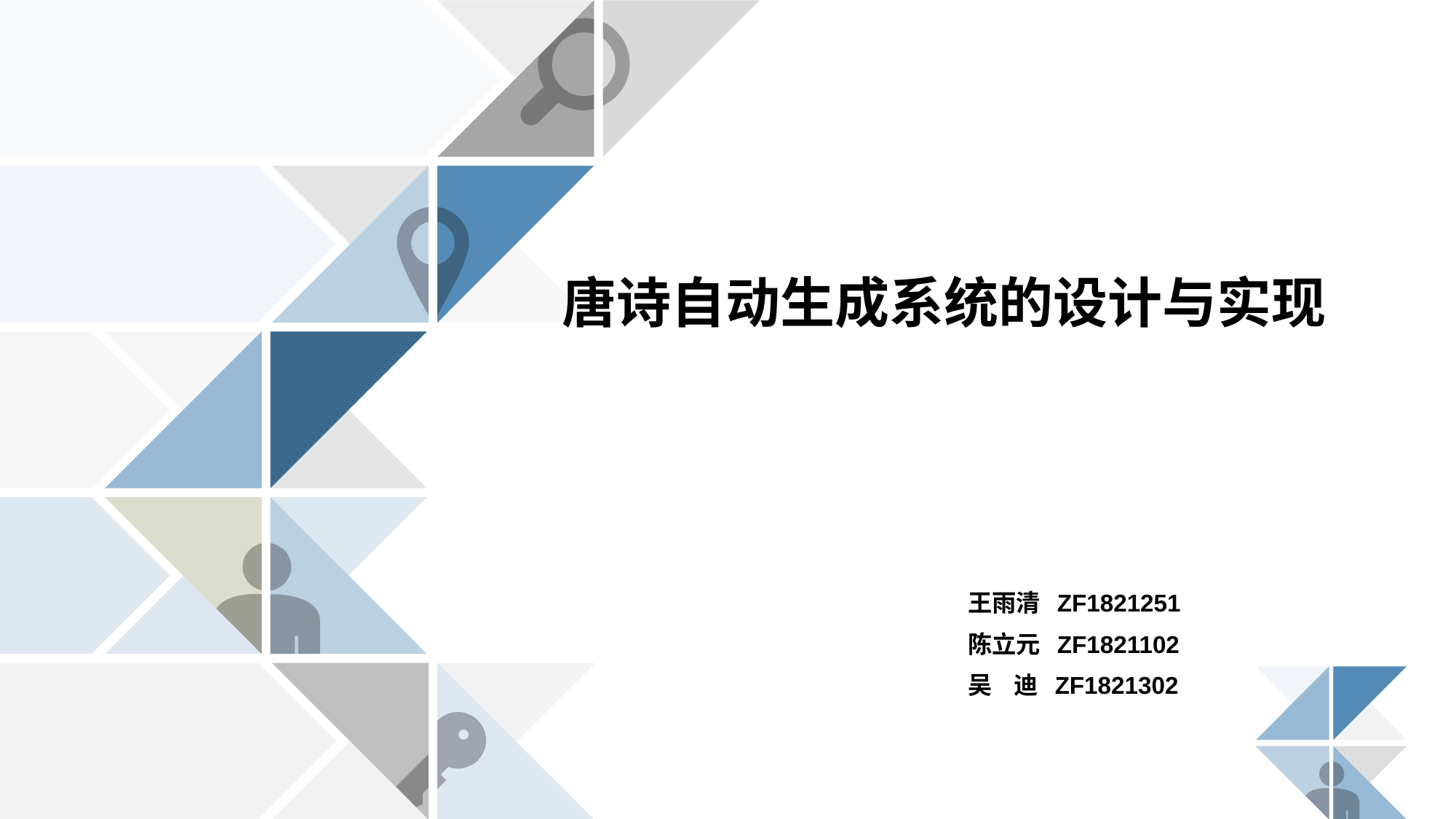

# 唐诗自动生成系统的设计与实现
王雨清  ZF1821251
陈立元  ZF1821102
吴    迪  ZF1821302